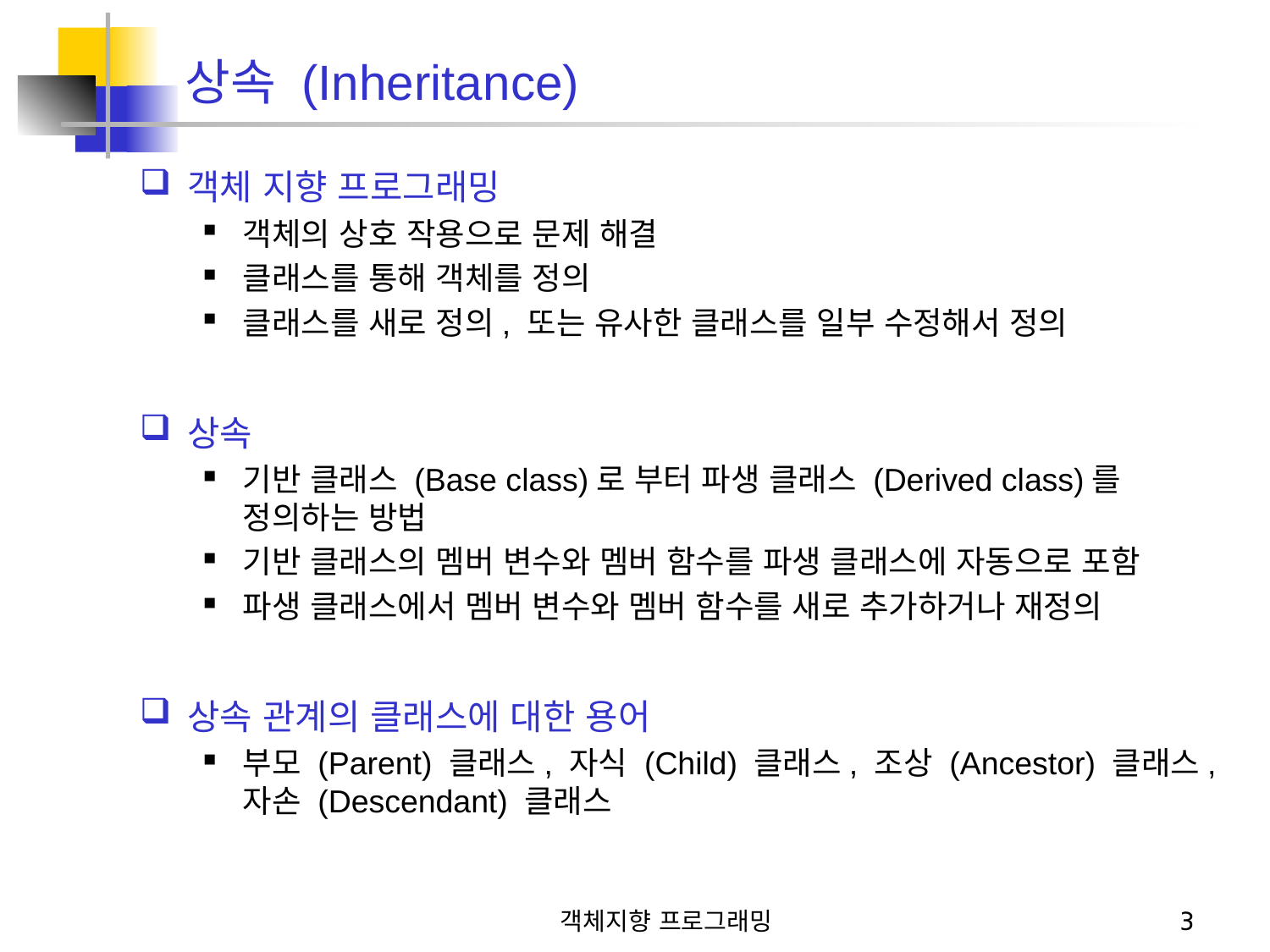

상속 (Inheritance)
객체 지향 프로그래밍
객체의 상호 작용으로 문제 해결
클래스를 통해 객체를 정의
클래스를 새로 정의, 또는 유사한 클래스를 일부 수정해서 정의

상속
기반 클래스 (Base class)로 부터 파생 클래스 (Derived class)를 정의하는 방법
기반 클래스의 멤버 변수와 멤버 함수를 파생 클래스에 자동으로 포함
파생 클래스에서 멤버 변수와 멤버 함수를 새로 추가하거나 재정의

상속 관계의 클래스에 대한 용어
부모 (Parent) 클래스, 자식 (Child) 클래스, 조상 (Ancestor) 클래스, 자손 (Descendant) 클래스
객체지향 프로그래밍
3